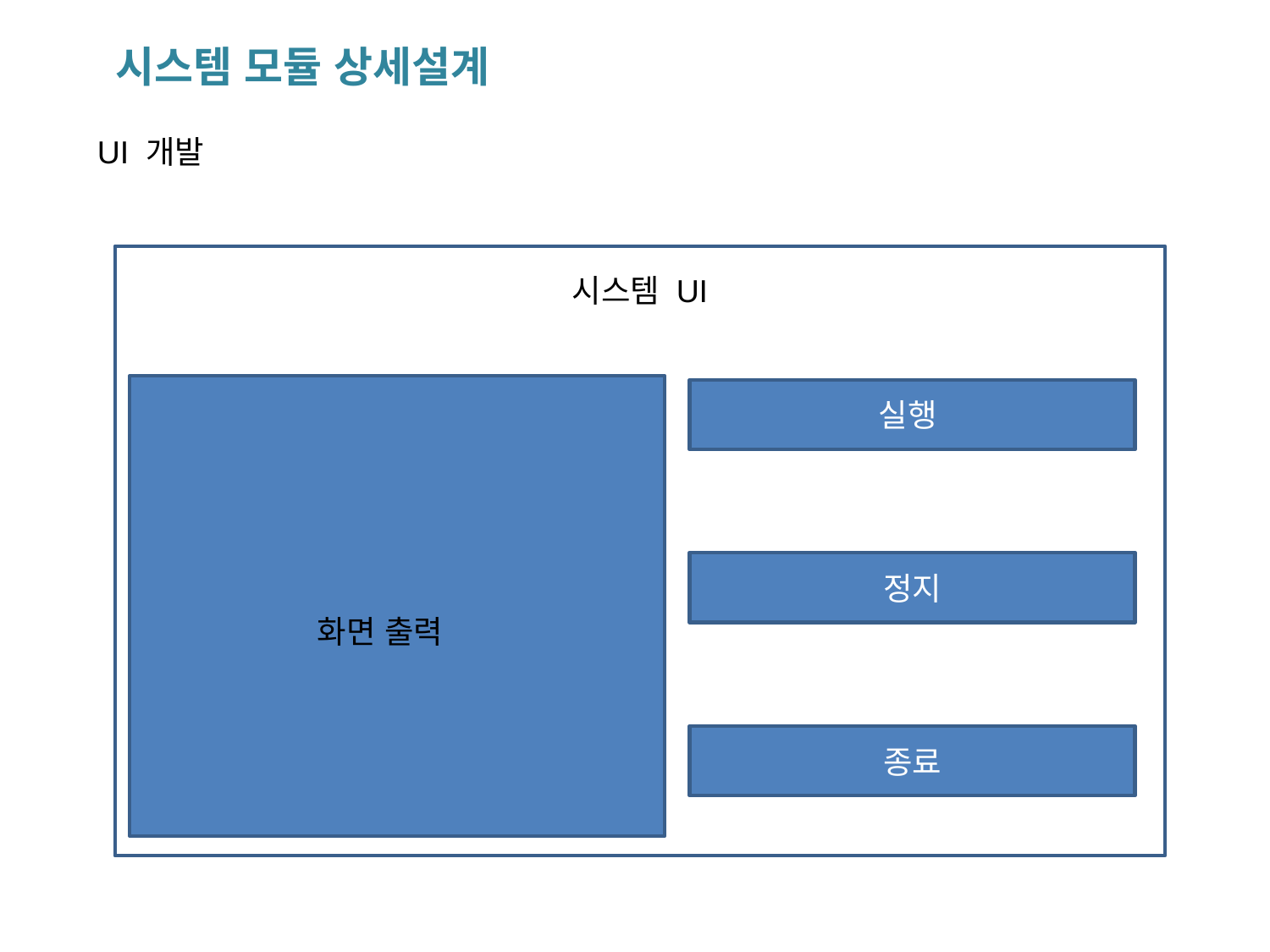

시스템 모듈 상세설계
UI 개발

시스템 UI

실행
정지
화면 출력
종료